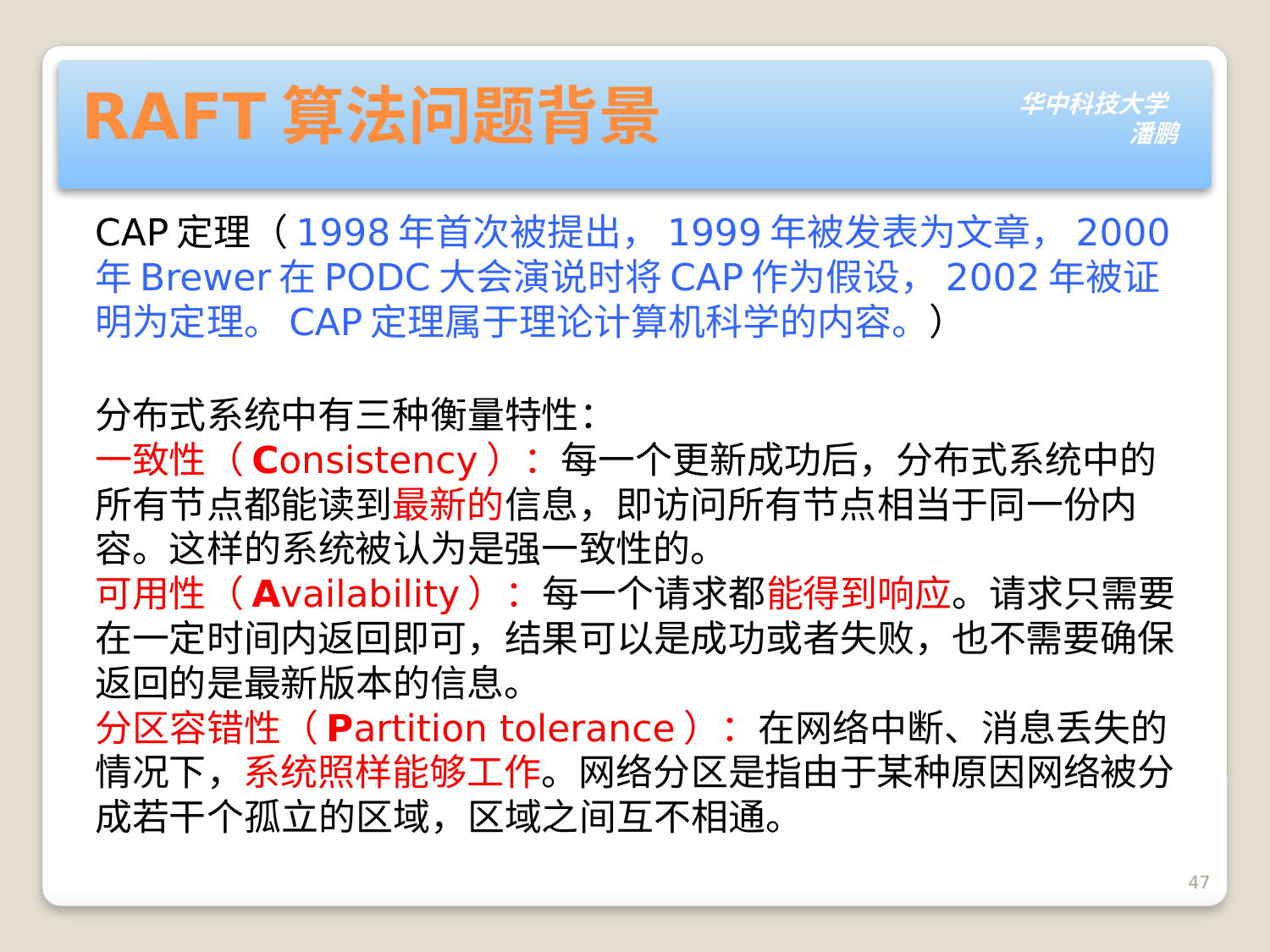

# RAFT算法问题背景
CAP定理（1998年首次被提出，1999年被发表为文章，2000年Brewer在PODC大会演说时将CAP作为假设，2002年被证明为定理。CAP定理属于理论计算机科学的内容。）

分布式系统中有三种衡量特性：
一致性（Consistency）：每一个更新成功后，分布式系统中的所有节点都能读到最新的信息，即访问所有节点相当于同一份内容。这样的系统被认为是强一致性的。
可用性（Availability）：每一个请求都能得到响应。请求只需要在一定时间内返回即可，结果可以是成功或者失败，也不需要确保返回的是最新版本的信息。
分区容错性（Partition tolerance）：在网络中断、消息丢失的情况下，系统照样能够工作。网络分区是指由于某种原因网络被分成若干个孤立的区域，区域之间互不相通。
47